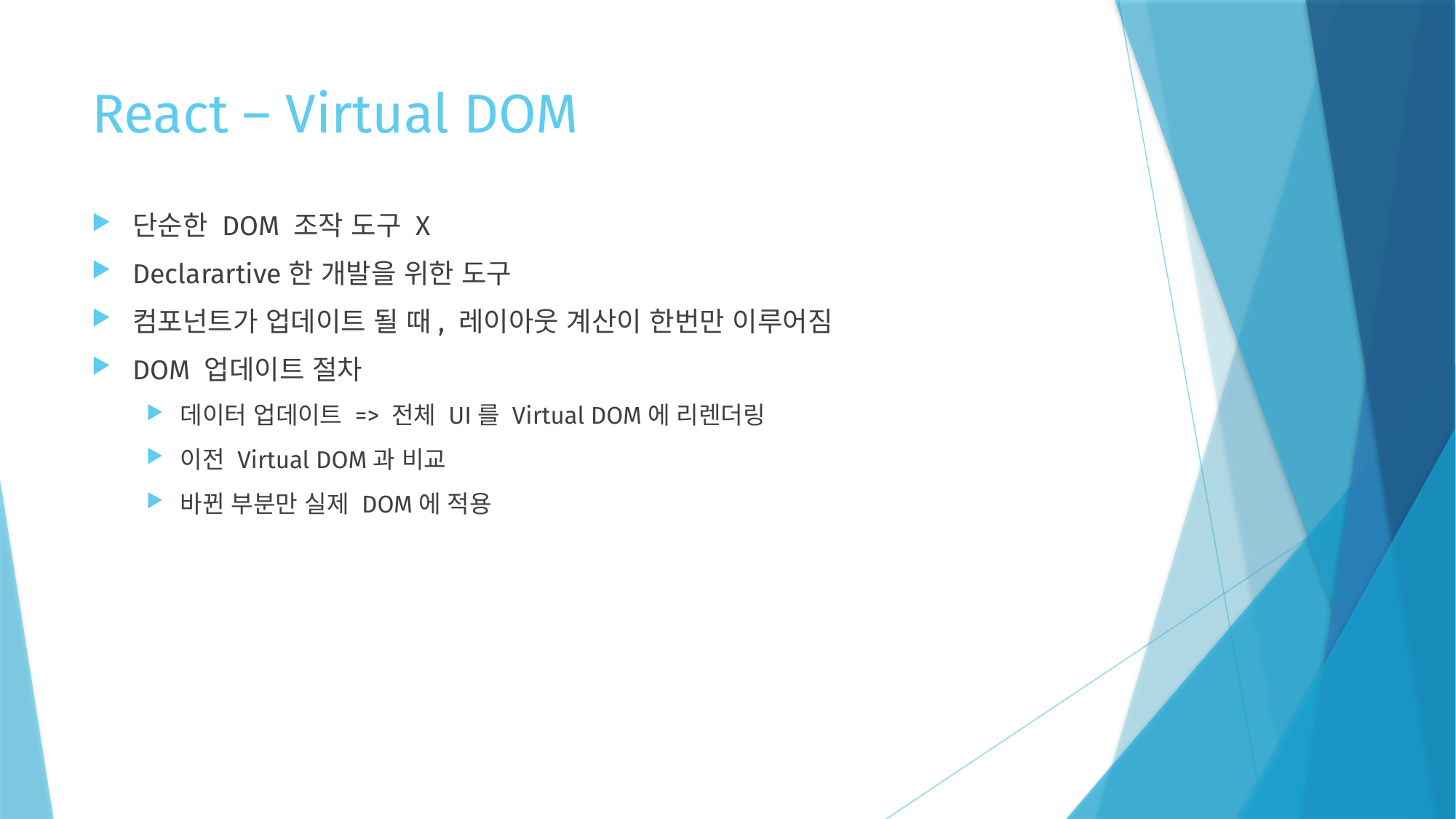

# React – Virtual DOM
단순한 DOM 조작 도구 X
Declarartive한 개발을 위한 도구
컴포넌트가 업데이트 될 때, 레이아웃 계산이 한번만 이루어짐
DOM 업데이트 절차
데이터 업데이트 => 전체 UI를 Virtual DOM에 리렌더링
이전 Virtual DOM과 비교
바뀐 부분만 실제 DOM에 적용